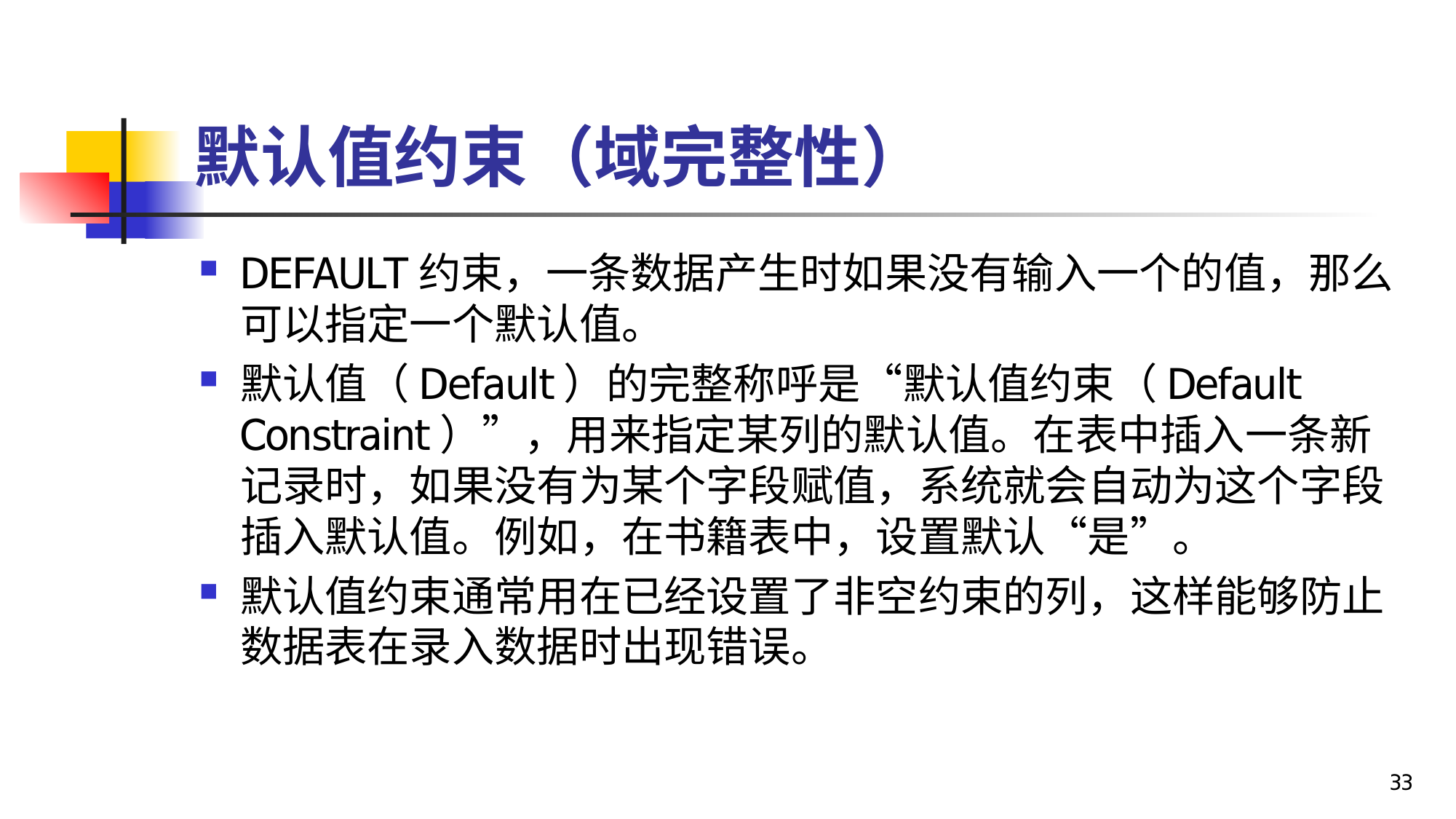

# 默认值约束（域完整性）
DEFAULT约束，一条数据产生时如果没有输入一个的值，那么可以指定一个默认值。
默认值（Default）的完整称呼是“默认值约束（Default Constraint）”，用来指定某列的默认值。在表中插入一条新记录时，如果没有为某个字段赋值，系统就会自动为这个字段插入默认值。例如，在书籍表中，设置默认“是”。
默认值约束通常用在已经设置了非空约束的列，这样能够防止数据表在录入数据时出现错误。

33